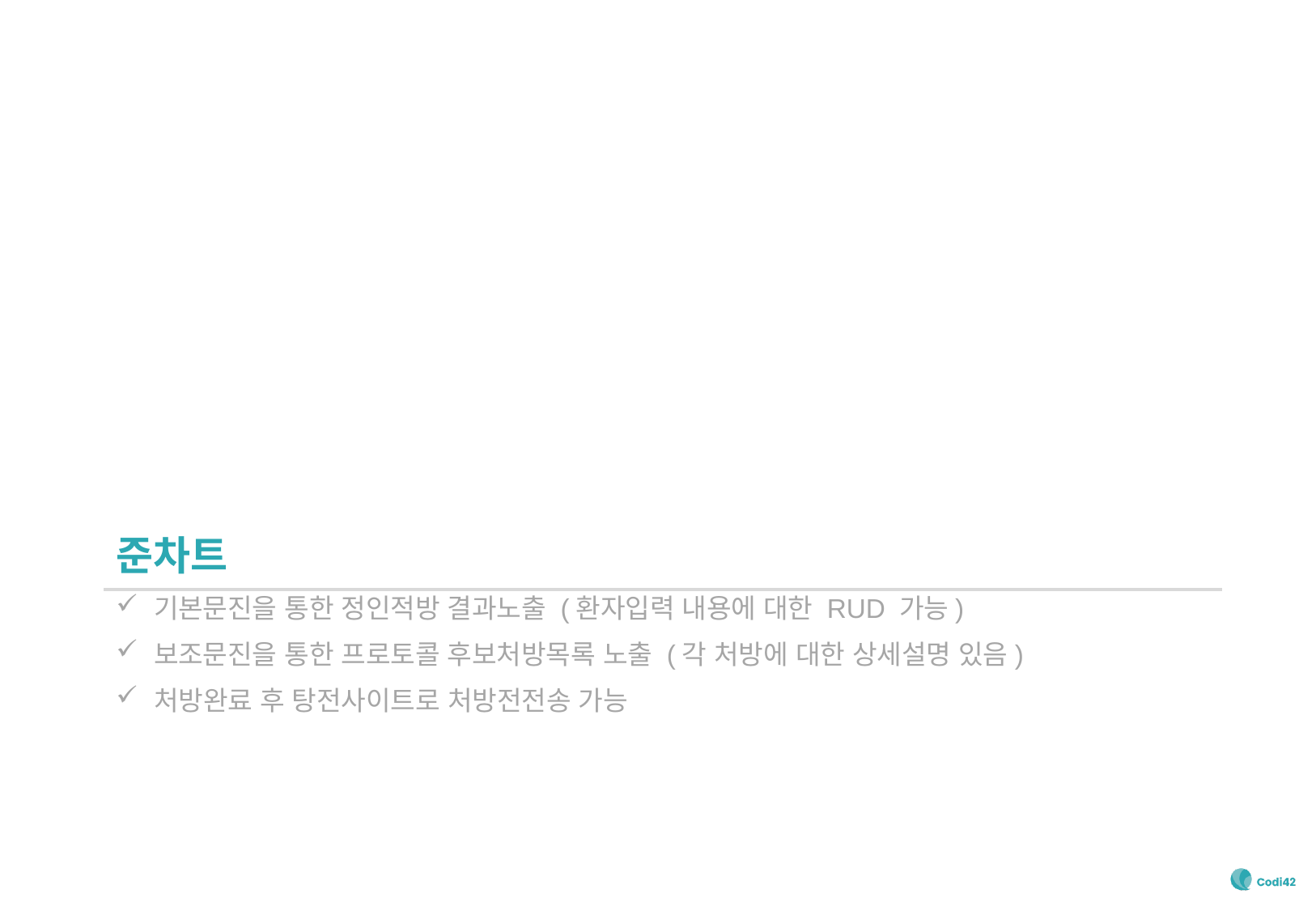

준차트
기본문진을 통한 정인적방 결과노출 (환자입력 내용에 대한 RUD 가능)
보조문진을 통한 프로토콜 후보처방목록 노출 (각 처방에 대한 상세설명 있음)
처방완료 후 탕전사이트로 처방전전송 가능